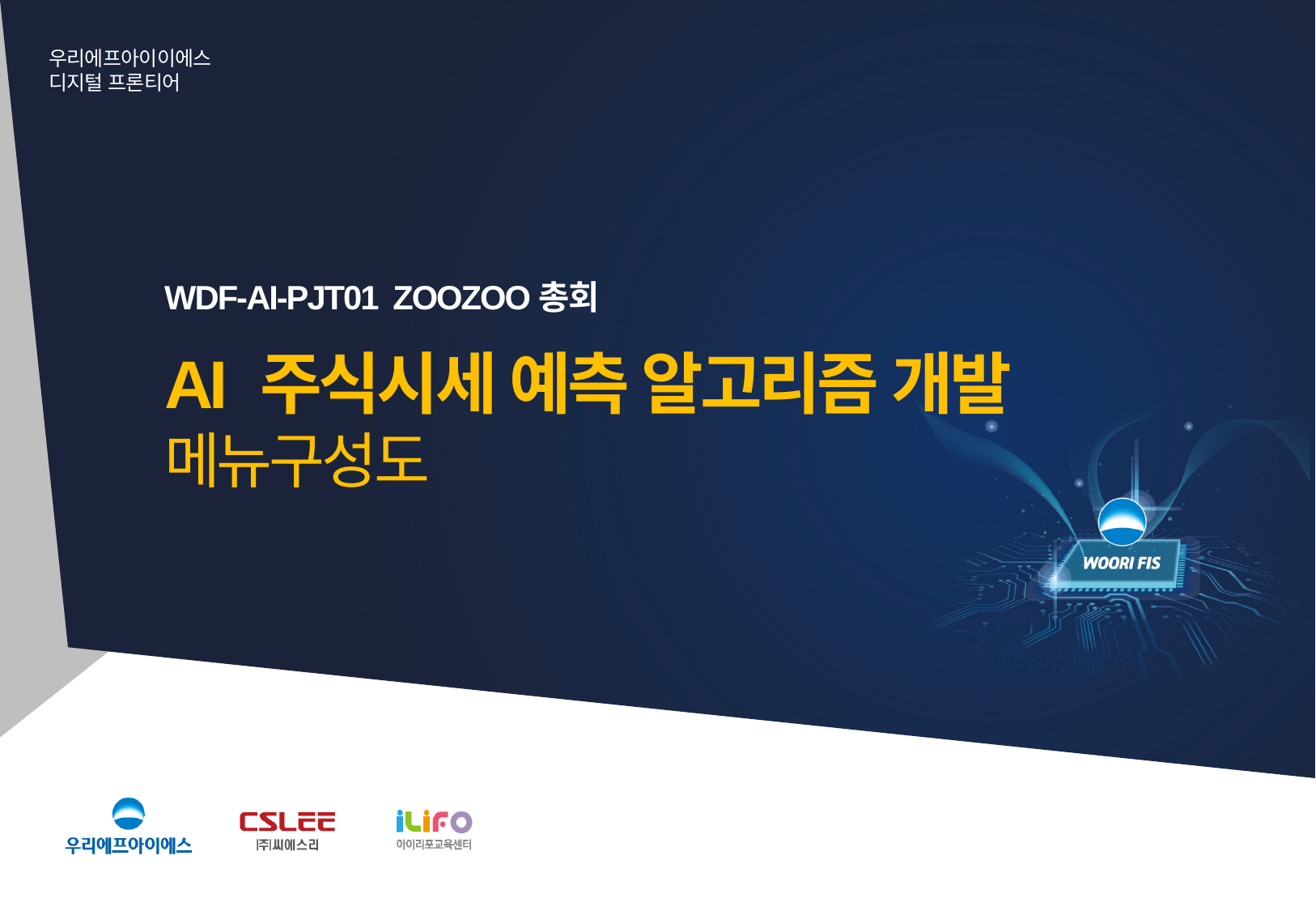

WDF-AI-PJT01  ZOOZOO총회
# AI 주식시세 예측 알고리즘 개발 메뉴구성도